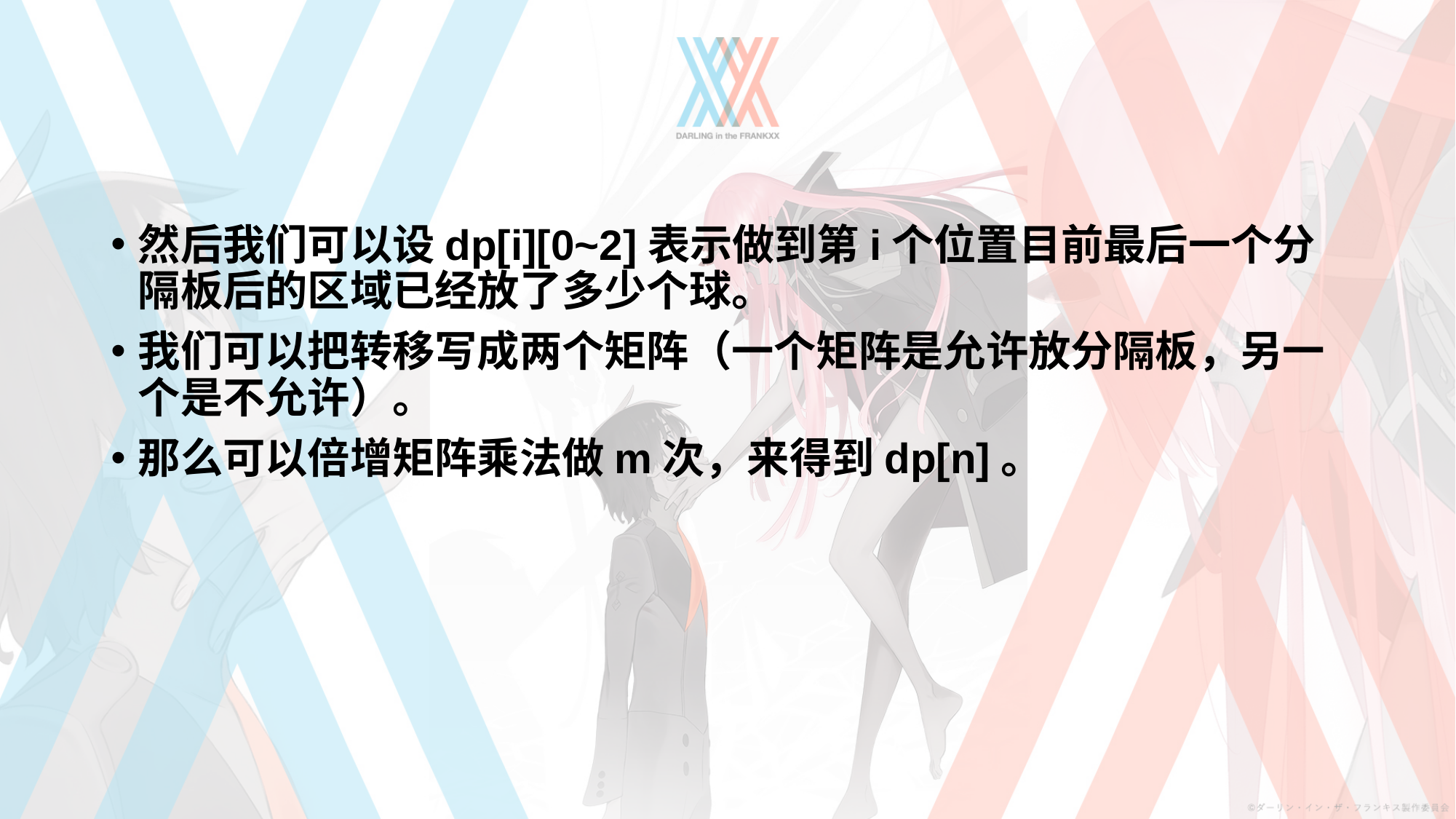

#
然后我们可以设dp[i][0~2]表示做到第i个位置目前最后一个分隔板后的区域已经放了多少个球。
我们可以把转移写成两个矩阵（一个矩阵是允许放分隔板，另一个是不允许）。
那么可以倍增矩阵乘法做m次，来得到dp[n]。